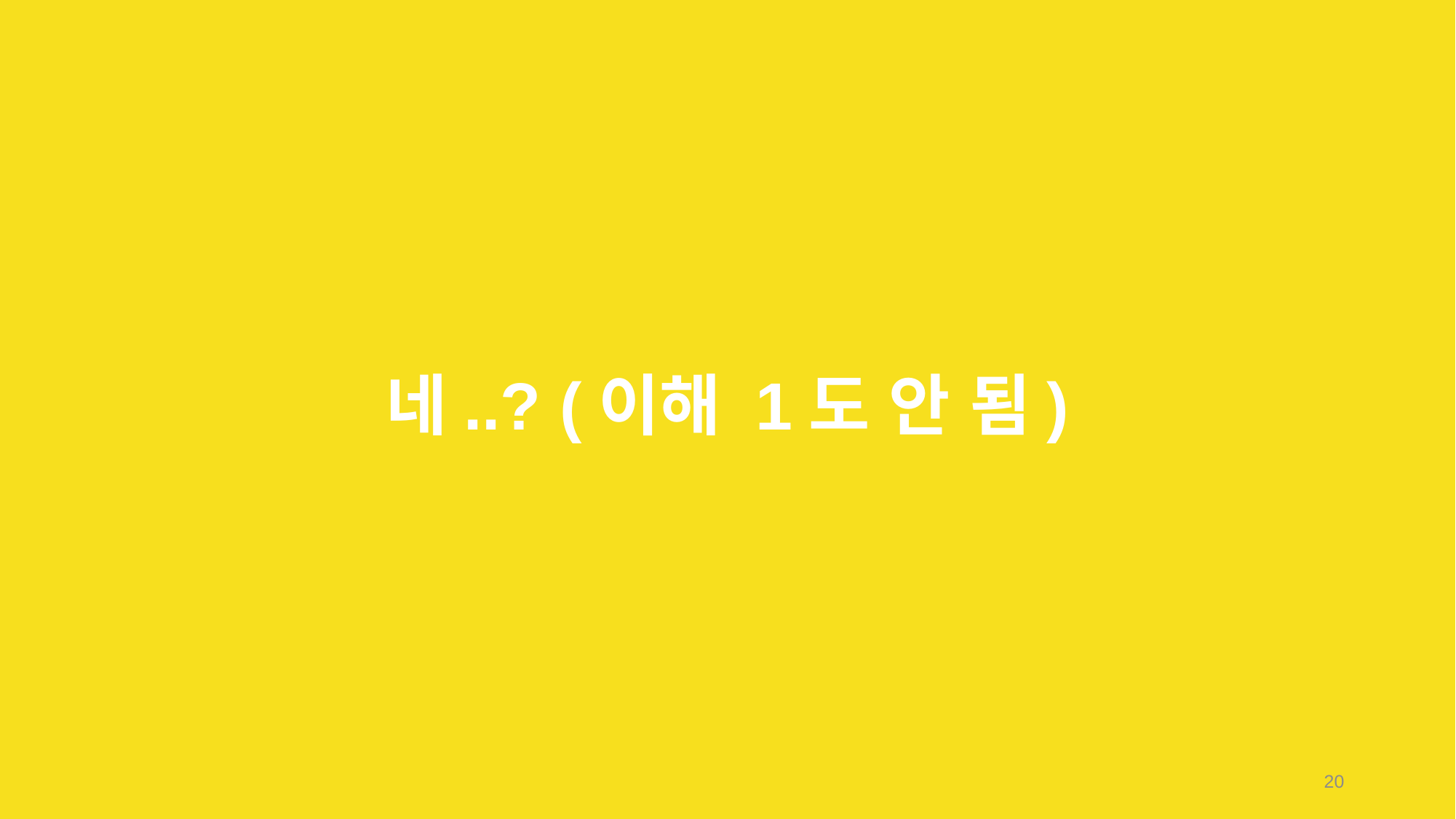

# 네..? (이해 1도 안 됨)
20